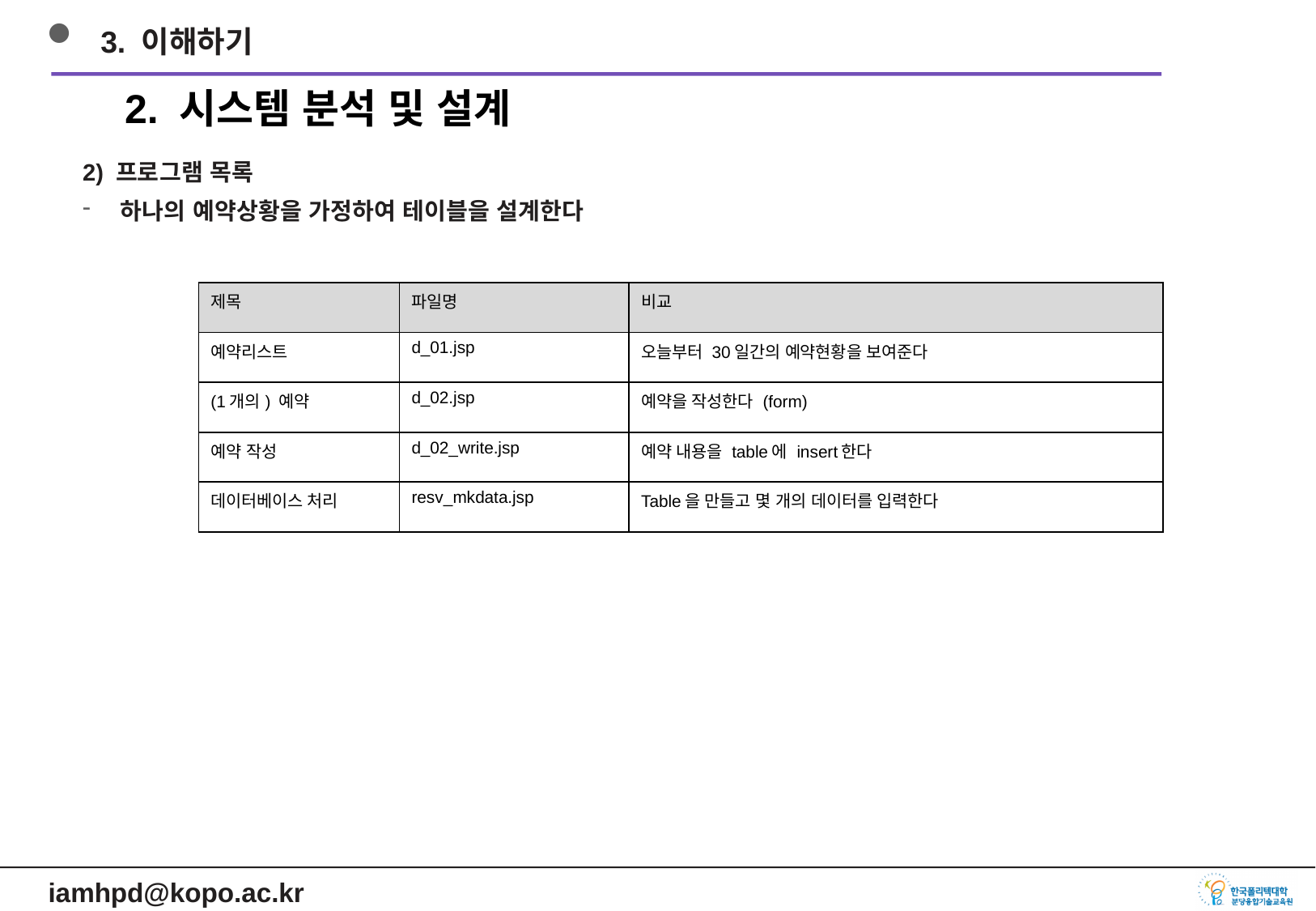

3. 이해하기
2. 시스템 분석 및 설계
2) 프로그램 목록
하나의 예약상황을 가정하여 테이블을 설계한다

| 제목 | 파일명 | 비교 |
| --- | --- | --- |
| 예약리스트 | d\_01.jsp | 오늘부터 30일간의 예약현황을 보여준다 |
| (1개의) 예약 | d\_02.jsp | 예약을 작성한다 (form) |
| 예약 작성 | d\_02\_write.jsp | 예약 내용을 table에 insert한다 |
| 데이터베이스 처리 | resv\_mkdata.jsp | Table을 만들고 몇 개의 데이터를 입력한다 |